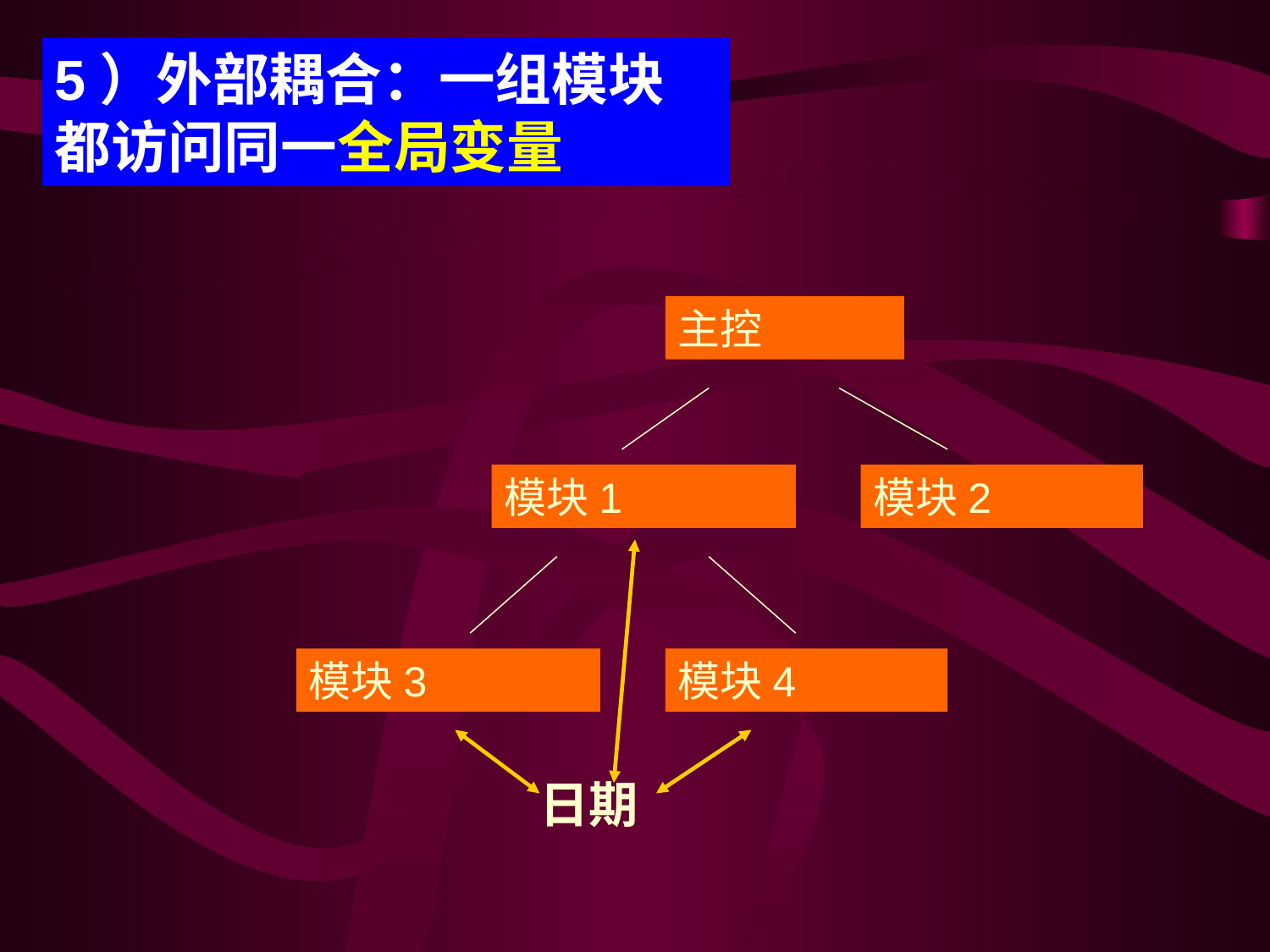

5）外部耦合：一组模块都访问同一全局变量
主控

模块1
模块2

模块3
模块4

日期

21